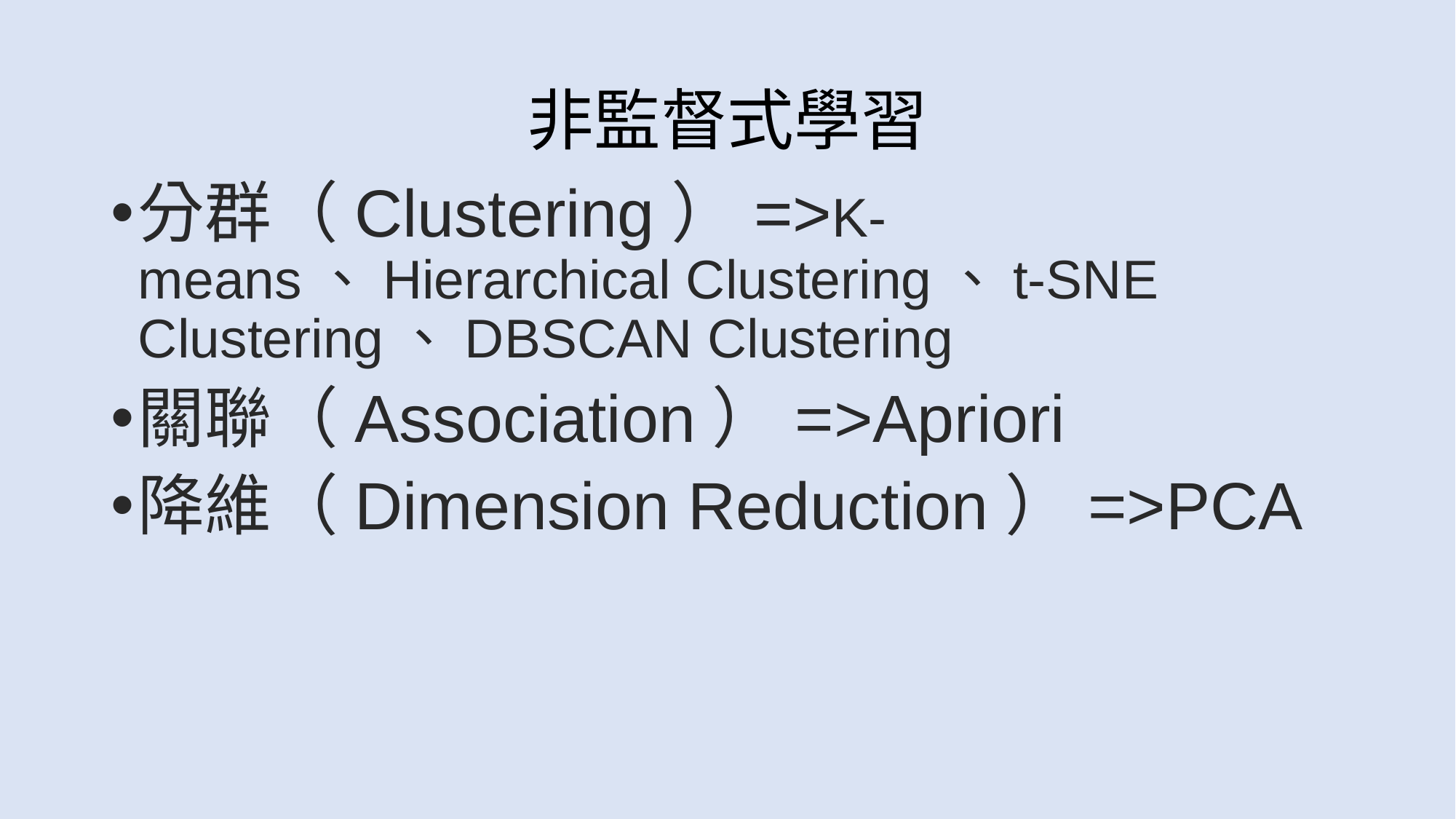

# 非監督式學習
分群（Clustering）=>K-means、Hierarchical Clustering、t-SNE Clustering、DBSCAN Clustering
關聯（Association）=>Apriori
降維（Dimension Reduction）=>PCA